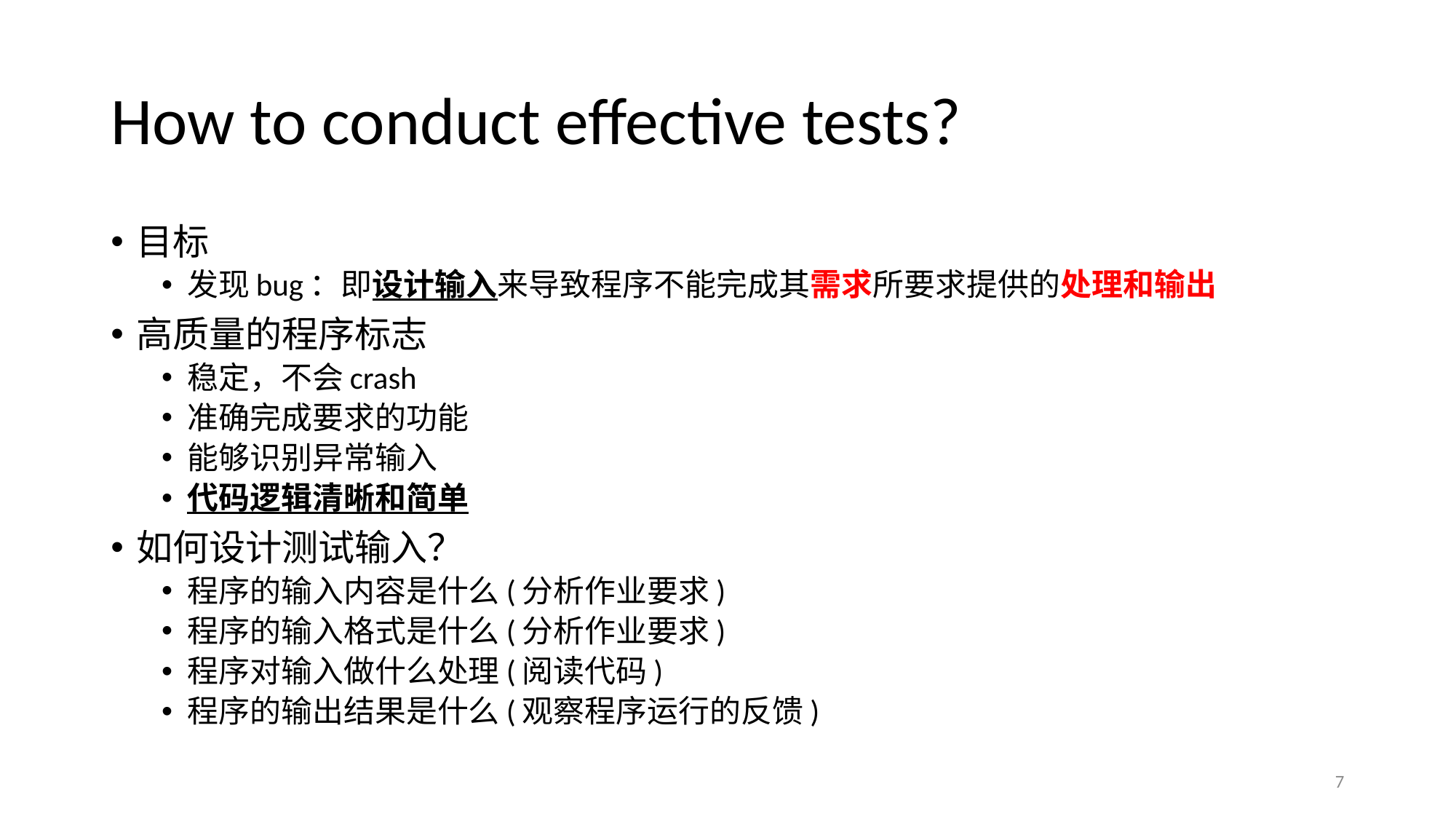

# How to conduct effective tests?
目标
发现bug：即设计输入来导致程序不能完成其需求所要求提供的处理和输出
高质量的程序标志
稳定，不会crash
准确完成要求的功能
能够识别异常输入
代码逻辑清晰和简单
如何设计测试输入？
程序的输入内容是什么(分析作业要求)
程序的输入格式是什么(分析作业要求)
程序对输入做什么处理(阅读代码)
程序的输出结果是什么(观察程序运行的反馈)
7